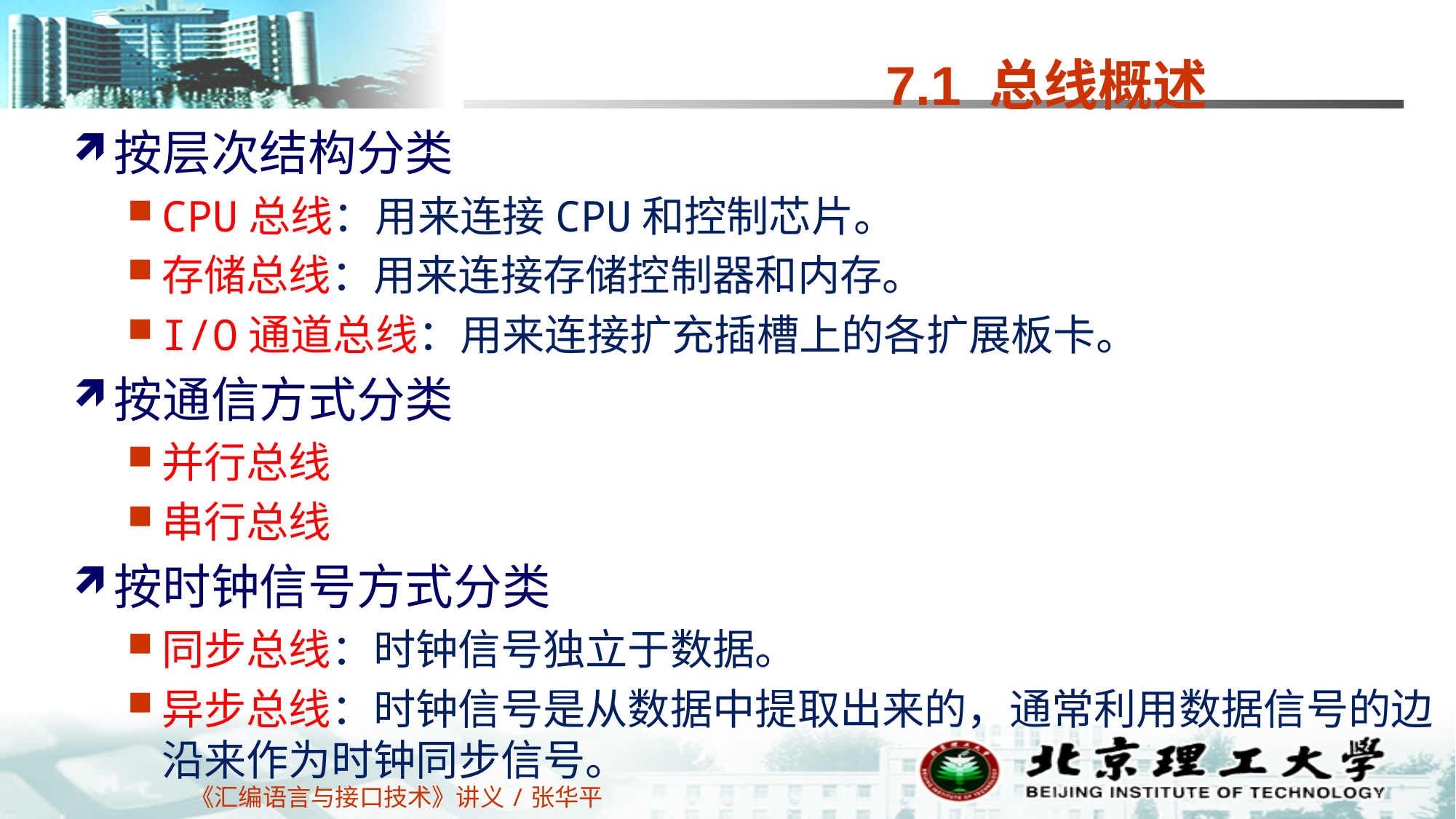

# 7.1 总线概述
按层次结构分类
CPU总线：用来连接CPU和控制芯片。
存储总线：用来连接存储控制器和内存。
I/O通道总线：用来连接扩充插槽上的各扩展板卡。
按通信方式分类
并行总线
串行总线
按时钟信号方式分类
同步总线：时钟信号独立于数据。
异步总线：时钟信号是从数据中提取出来的，通常利用数据信号的边沿来作为时钟同步信号。